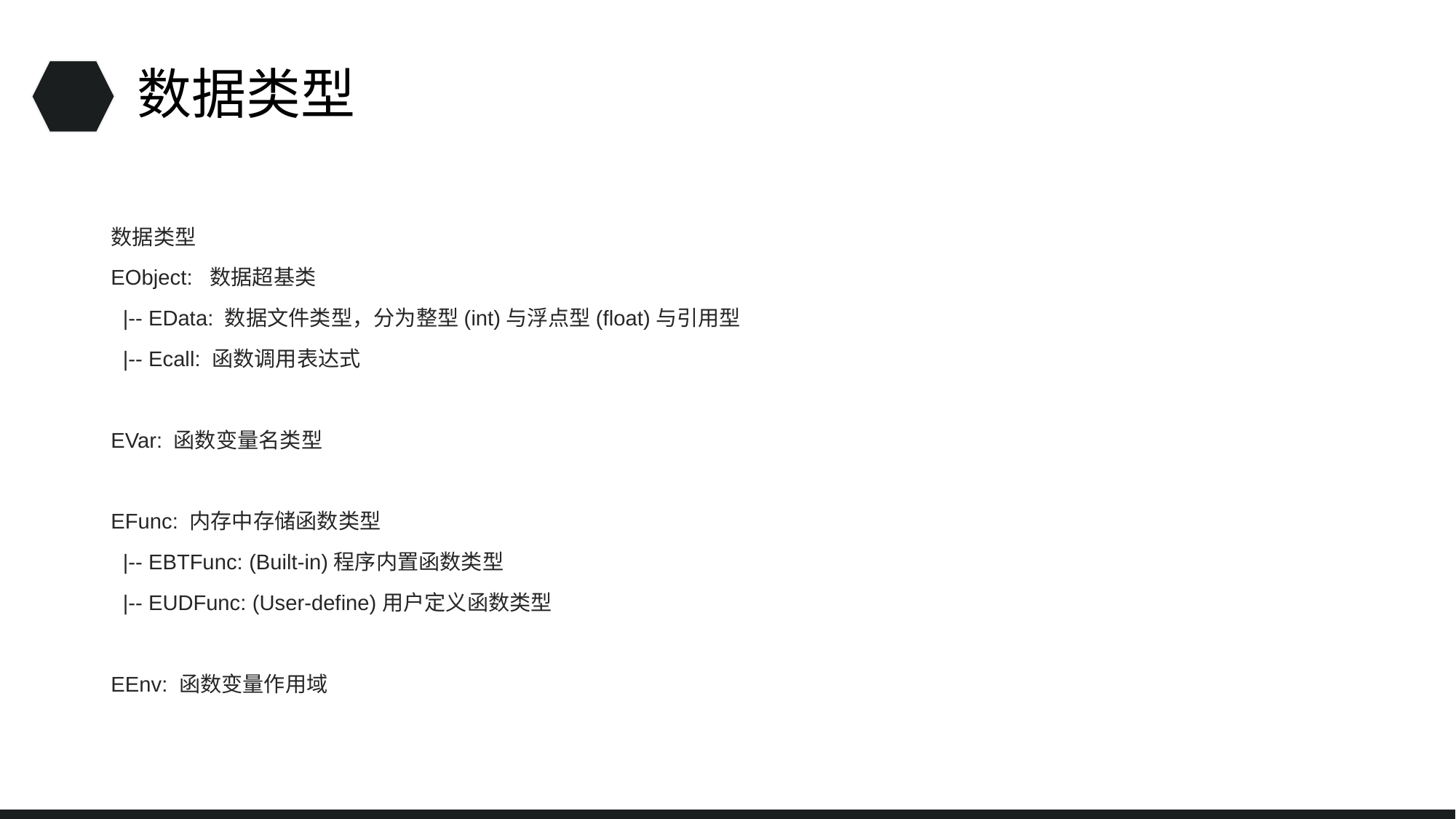

# 数据类型
数据类型
EObject:  数据超基类
  |-- EData: 数据文件类型，分为整型(int)与浮点型(float)与引用型
  |-- Ecall: 函数调用表达式

EVar: 函数变量名类型

EFunc: 内存中存储函数类型
  |-- EBTFunc: (Built-in)程序内置函数类型
  |-- EUDFunc: (User-define)用户定义函数类型

EEnv: 函数变量作用域